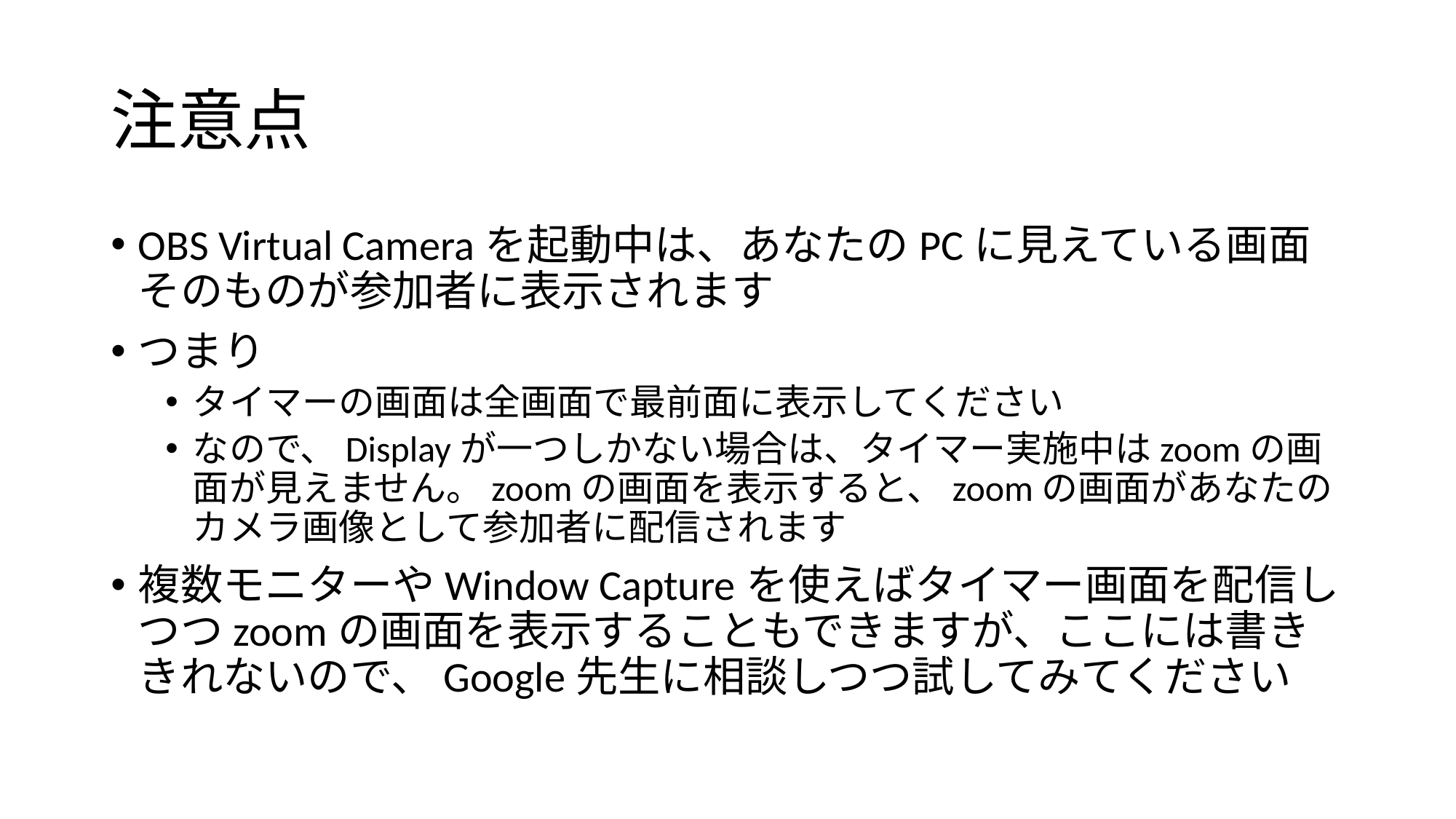

# 注意点
OBS Virtual Cameraを起動中は、あなたのPCに見えている画面そのものが参加者に表示されます
つまり
タイマーの画面は全画面で最前面に表示してください
なので、Displayが一つしかない場合は、タイマー実施中はzoomの画面が見えません。zoomの画面を表示すると、zoomの画面があなたのカメラ画像として参加者に配信されます
複数モニターやWindow Captureを使えばタイマー画面を配信しつつzoomの画面を表示することもできますが、ここには書ききれないので、Google先生に相談しつつ試してみてください